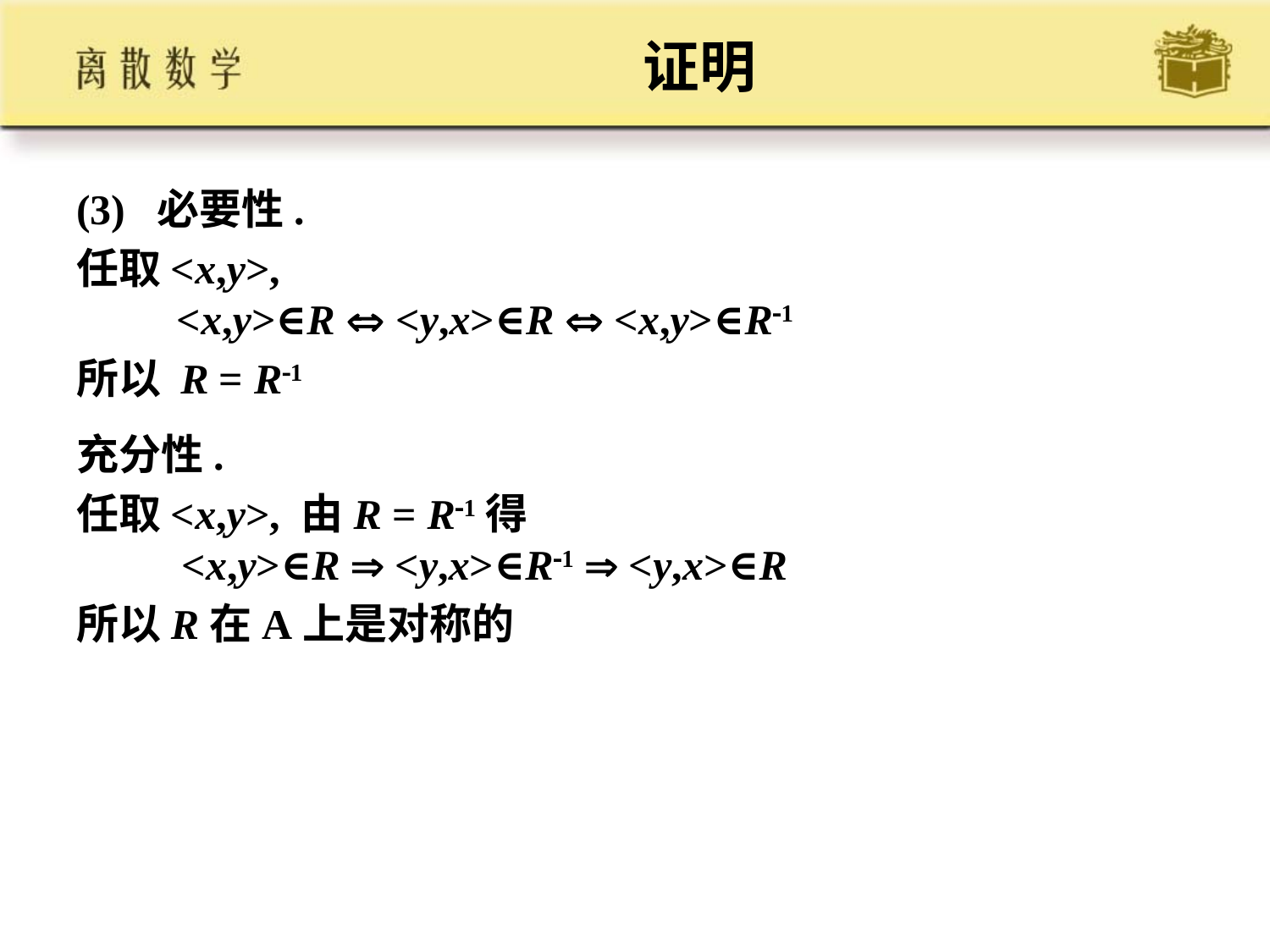

# 证明
(3)  必要性.
任取<x,y>,
     <x,y>∈R ⇔ <y,x>∈R ⇔ <x,y>∈R−1
所以 R = R−1
充分性.
任取<x,y>, 由R = R−1得
     <x,y>∈R ⇒ <y,x>∈R−1 ⇒ <y,x>∈R
所以R在A上是对称的
51